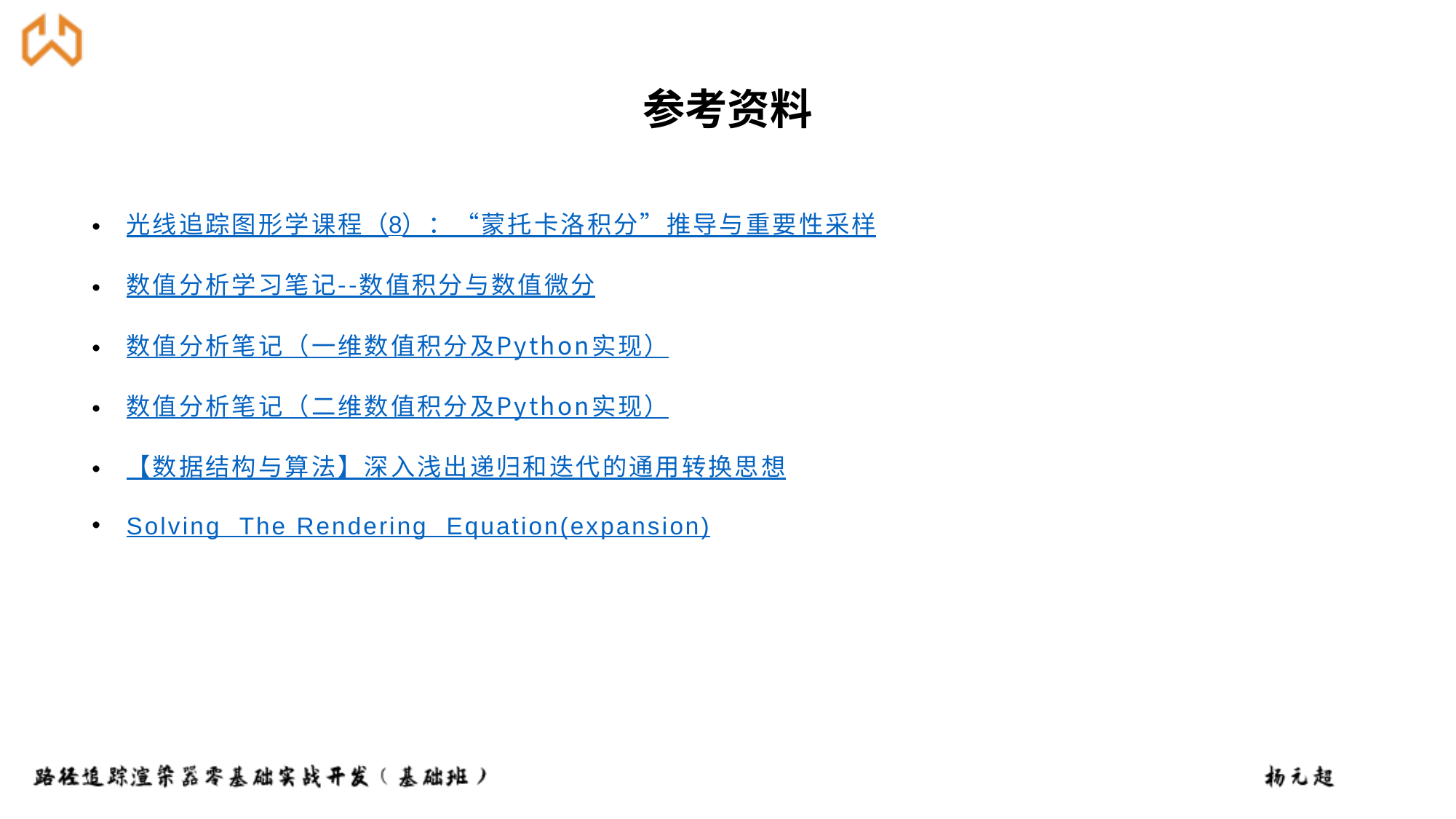

光线追踪图形学课程（8）：“蒙托卡洛积分”推导与重要性采样
数值分析学习笔记--数值积分与数值微分
数值分析笔记（一维数值积分及Python实现）
数值分析笔记（二维数值积分及Python实现）
【数据结构与算法】深入浅出递归和迭代的通用转换思想
Solving  The Rendering  Equation(expansion)